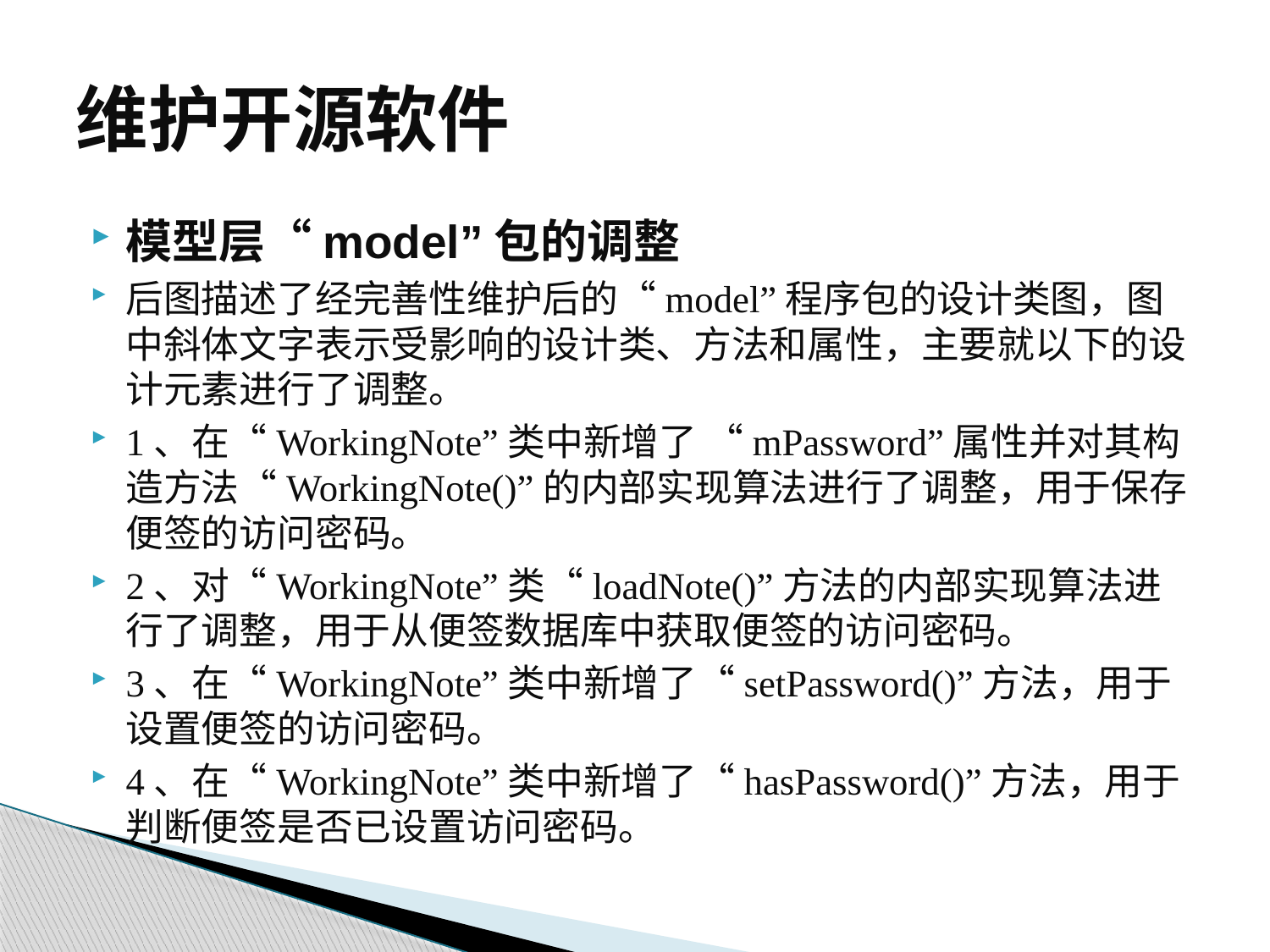

# 维护开源软件
模型层“model”包的调整
后图描述了经完善性维护后的“model”程序包的设计类图，图中斜体文字表示受影响的设计类、方法和属性，主要就以下的设计元素进行了调整。
1、在“WorkingNote”类中新增了 “mPassword”属性并对其构造方法“WorkingNote()”的内部实现算法进行了调整，用于保存便签的访问密码。
2、对“WorkingNote”类“loadNote()”方法的内部实现算法进行了调整，用于从便签数据库中获取便签的访问密码。
3、在“WorkingNote”类中新增了“setPassword()”方法，用于设置便签的访问密码。
4、在“WorkingNote”类中新增了“hasPassword()”方法，用于判断便签是否已设置访问密码。